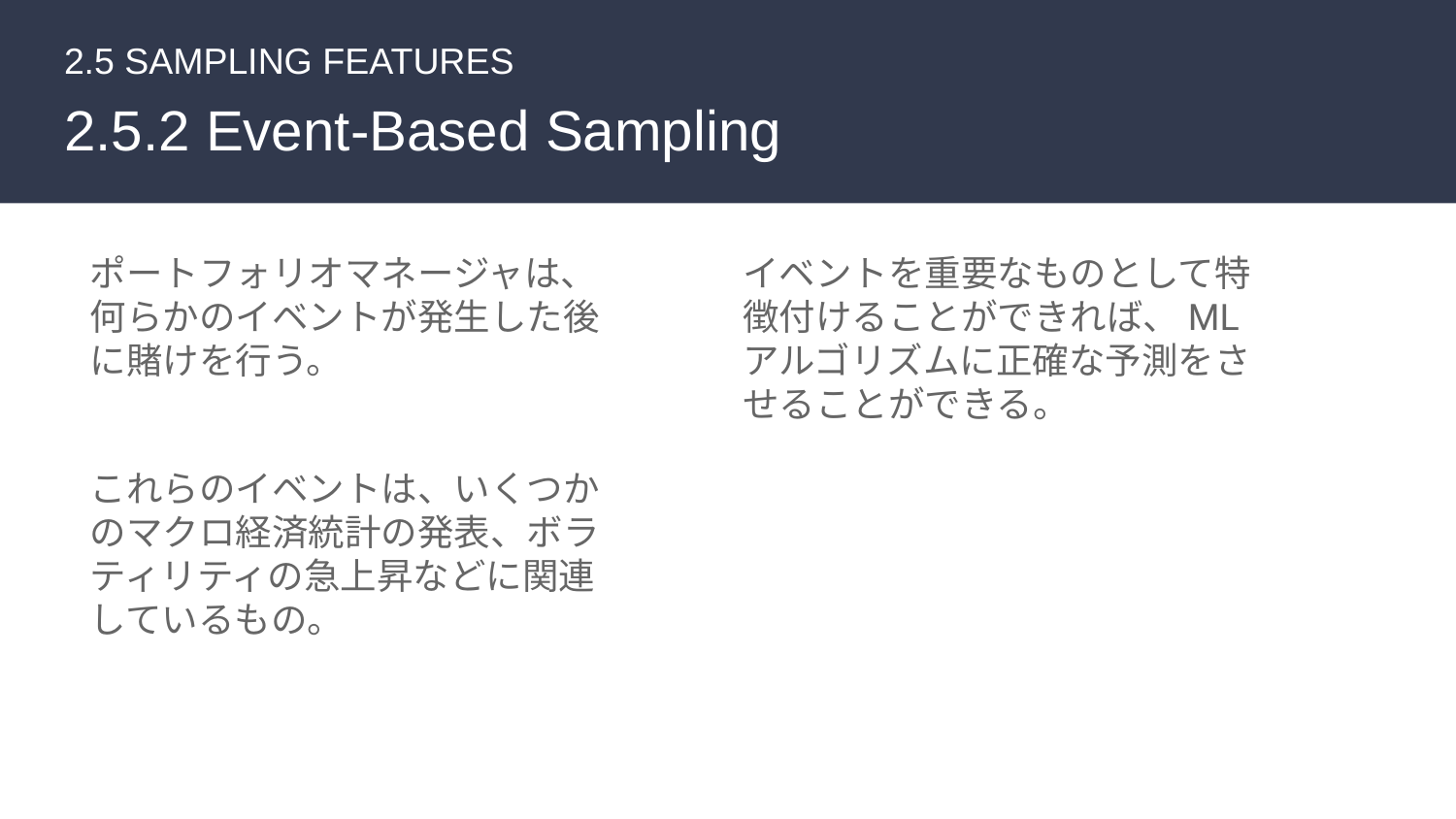

2.5 SAMPLING FEATURES
# 2.5.2 Event-Based Sampling

ポートフォリオマネージャは、何らかのイベントが発生した後に賭けを行う。

これらのイベントは、いくつかのマクロ経済統計の発表、ボラティリティの急上昇などに関連しているもの。

イベントを重要なものとして特徴付けることができれば、MLアルゴリズムに正確な予測をさせることができる。